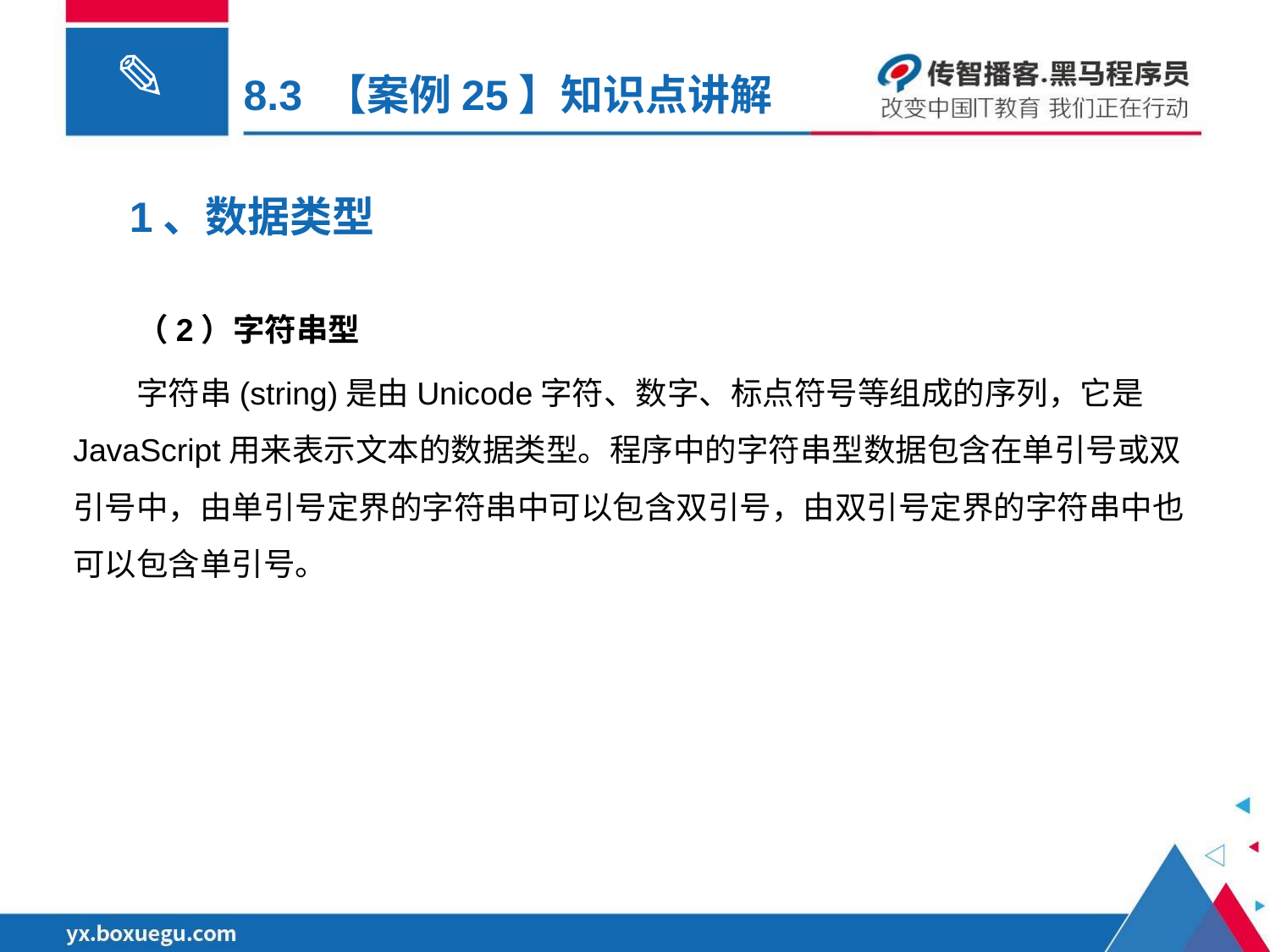

# 8.3 【案例25】知识点讲解
1、数据类型
（2）字符串型
字符串(string)是由Unicode字符、数字、标点符号等组成的序列，它是JavaScript用来表示文本的数据类型。程序中的字符串型数据包含在单引号或双引号中，由单引号定界的字符串中可以包含双引号，由双引号定界的字符串中也可以包含单引号。